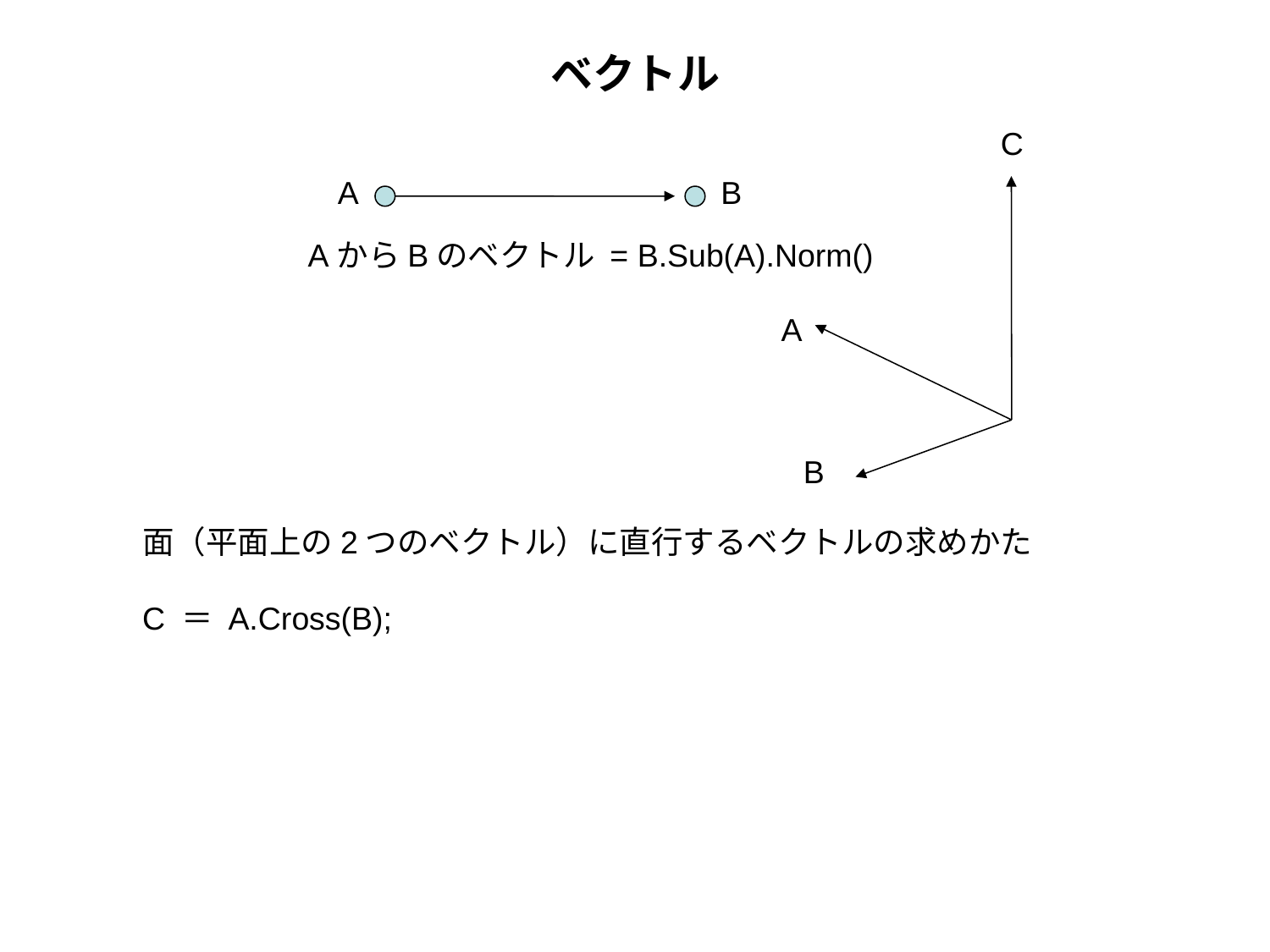

# ベクトル
C
A
B

AからBのベクトル = B.Sub(A).Norm()
A

B
面（平面上の2つのベクトル）に直行するベクトルの求めかた

C ＝ A.Cross(B);